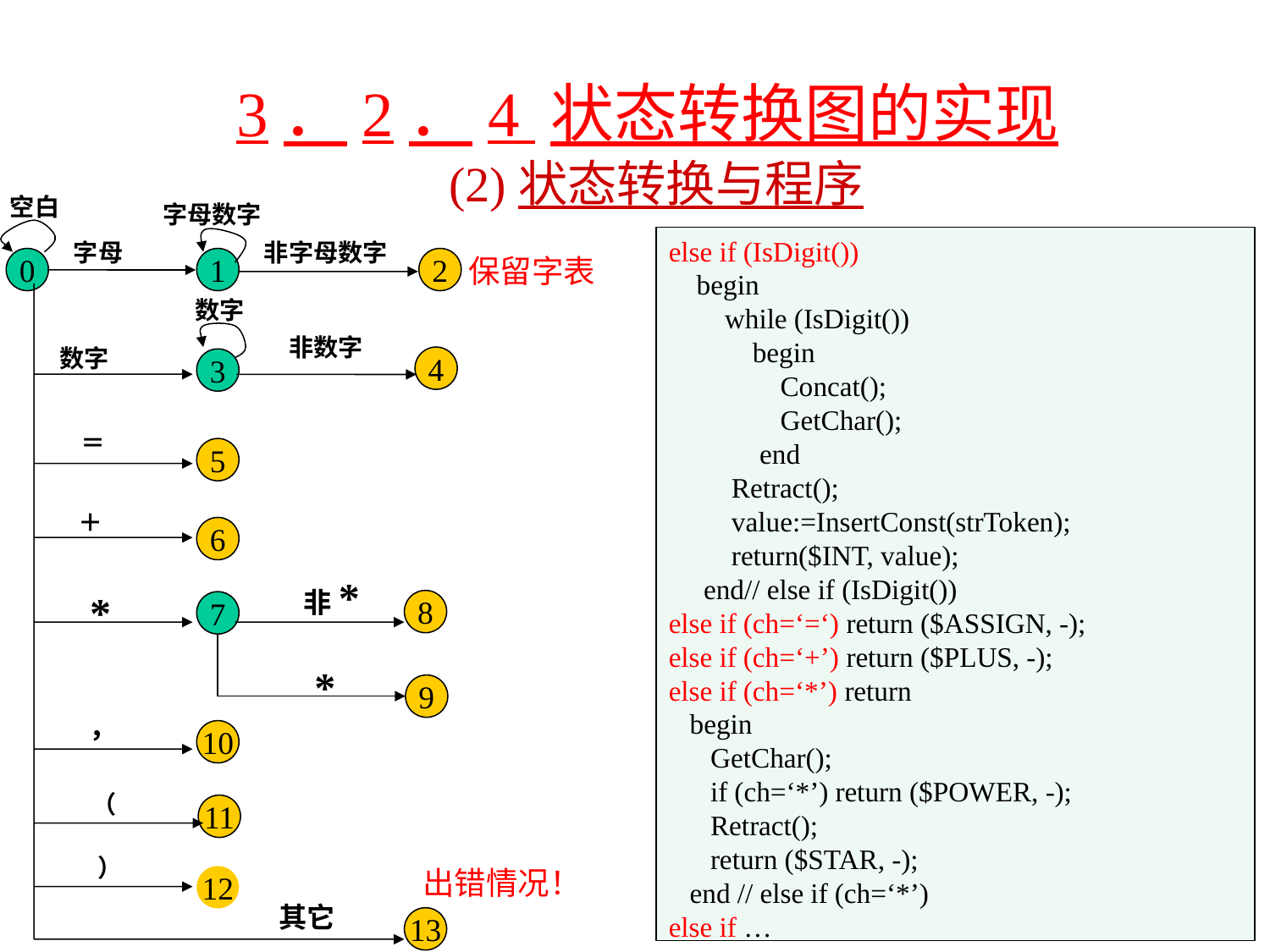

3．2．4 状态转换图的实现
(2)状态转换与程序
空白
字母数字

else if (IsDigit())
    begin
        while (IsDigit())
            begin
                Concat();
                GetChar();
             end
         Retract();
         value:=InsertConst(strToken);
         return($INT, value);
     end// else if (IsDigit())
else if (ch=‘=‘) return ($ASSIGN, -);
else if (ch=‘+’) return ($PLUS, -);
else if (ch=‘*’) return
   begin
      GetChar();
      if (ch=‘*’) return ($POWER, -);
      Retract();
      return ($STAR, -);
   end // else if (ch=‘*’)
else if …
字母
非字母数字
保留字表
0
1
2

数字

非数字
数字
4
3

＝
5

＋
6

非*
*
8
7

*
9
，
10

（
11

 ）
出错情况！
12

其它
13